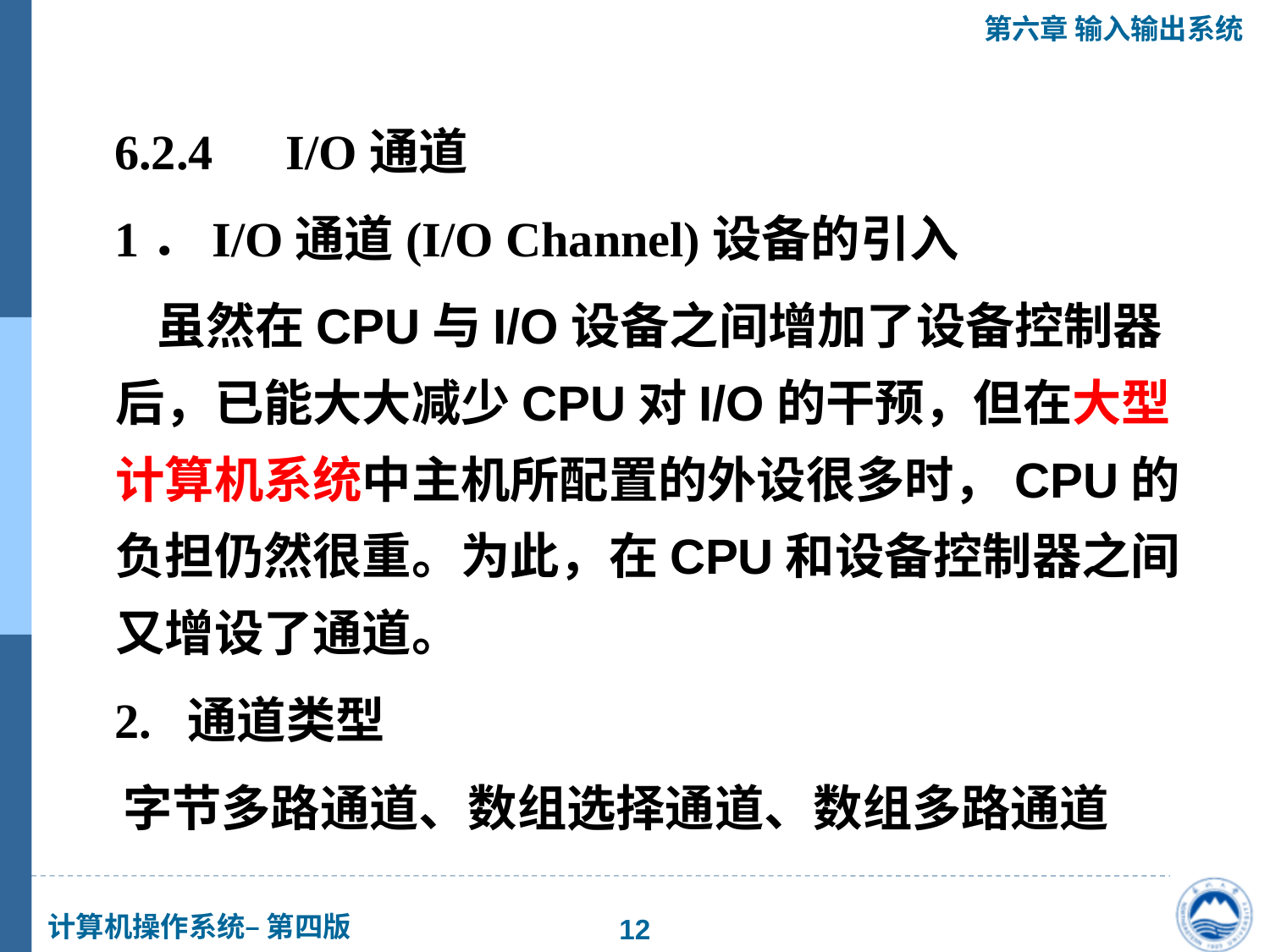

6.2.4　I/O通道
   1．I/O通道(I/O Channel)设备的引入
      虽然在CPU与I/O设备之间增加了设备控制器后，已能大大减少CPU对I/O的干预，但在大型计算机系统中主机所配置的外设很多时，CPU的负担仍然很重。为此，在CPU和设备控制器之间又增设了通道。
   2.  通道类型
   字节多路通道、数组选择通道、数组多路通道